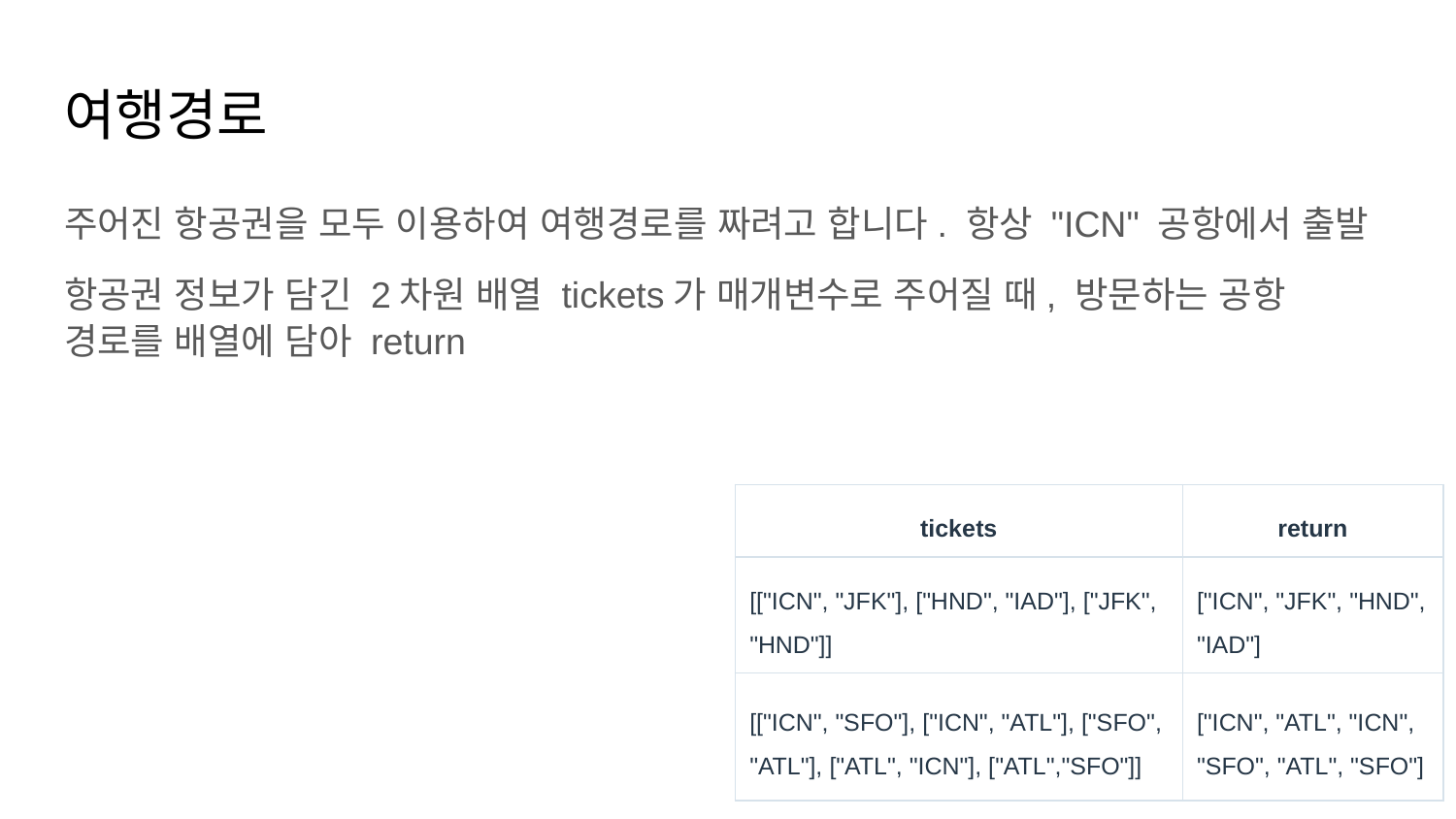

# 여행경로
주어진 항공권을 모두 이용하여 여행경로를 짜려고 합니다. 항상 "ICN" 공항에서 출발
항공권 정보가 담긴 2차원 배열 tickets가 매개변수로 주어질 때, 방문하는 공항 경로를 배열에 담아 return

| tickets | return |
| --- | --- |
| [["ICN", "JFK"], ["HND", "IAD"], ["JFK", "HND"]] | ["ICN", "JFK", "HND", "IAD"] |
| [["ICN", "SFO"], ["ICN", "ATL"], ["SFO", "ATL"], ["ATL", "ICN"], ["ATL","SFO"]] | ["ICN", "ATL", "ICN", "SFO", "ATL", "SFO"] |